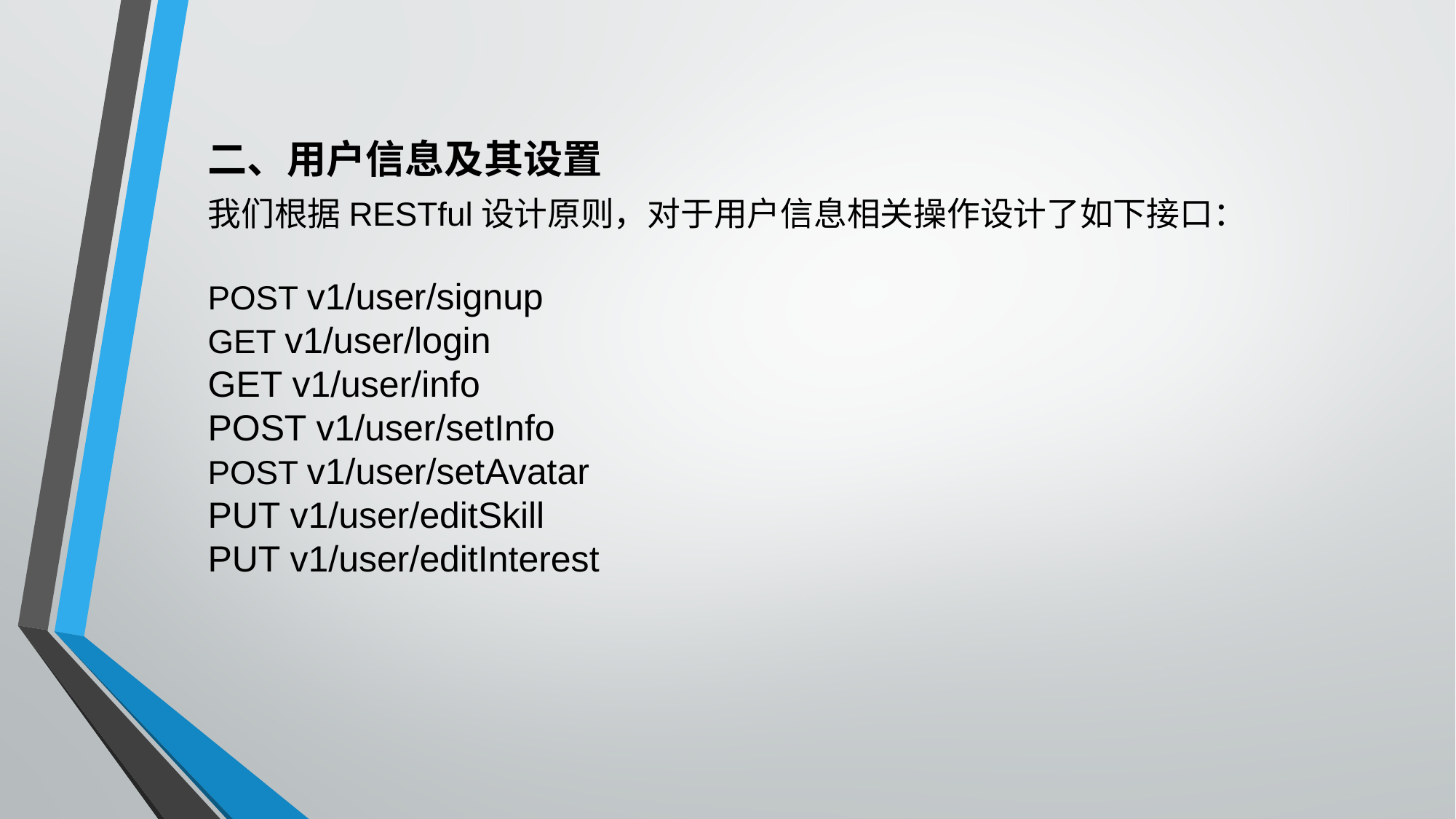

二、用户信息及其设置
我们根据RESTful设计原则，对于用户信息相关操作设计了如下接口：

POST v1/user/signup
GET v1/user/login
GET v1/user/info
POST v1/user/setInfo
POST v1/user/setAvatar
PUT v1/user/editSkill
PUT v1/user/editInterest